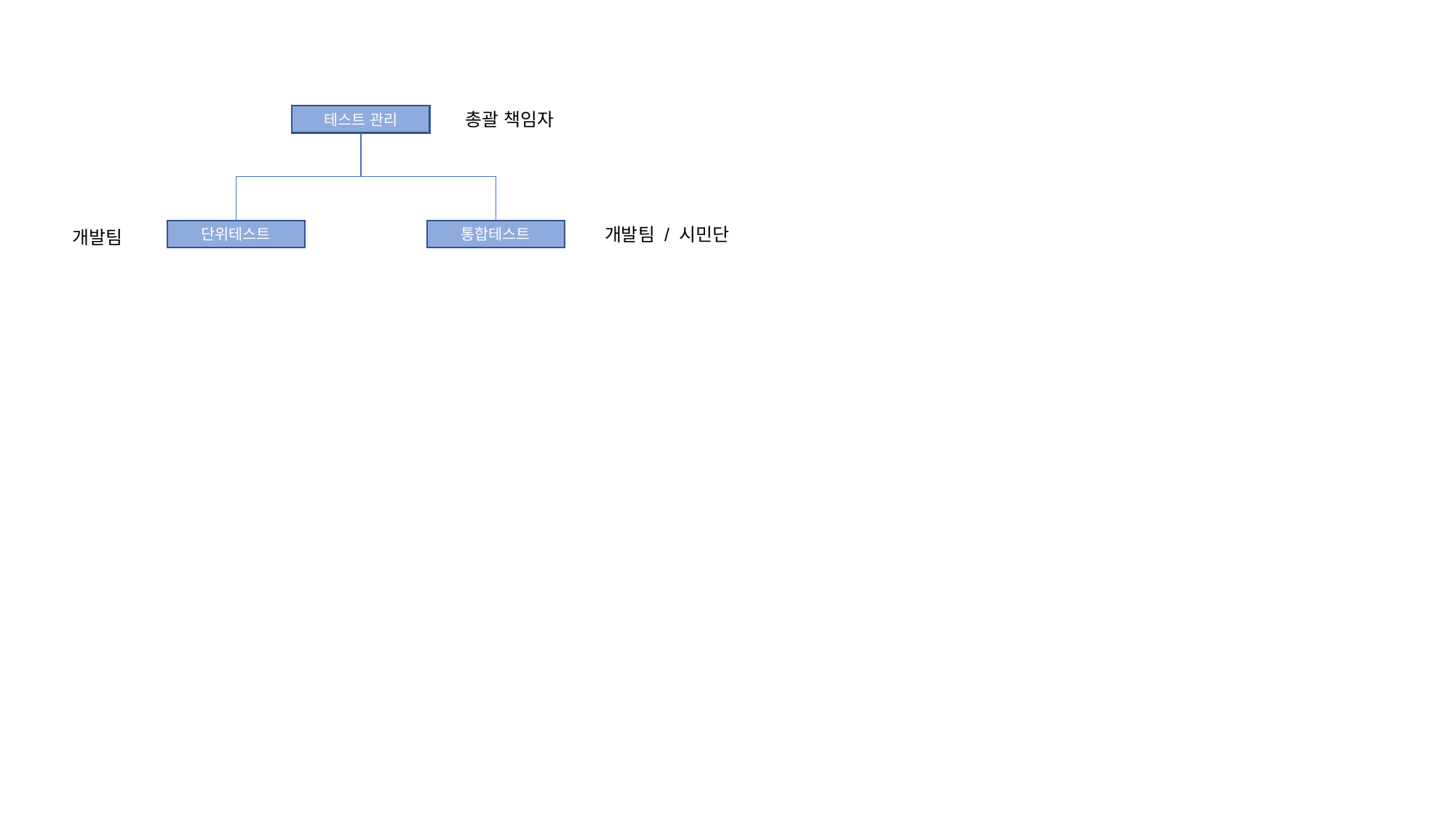

총괄 책임자
테스트 관리
개발팀 / 시민단
개발팀
통합테스트
단위테스트